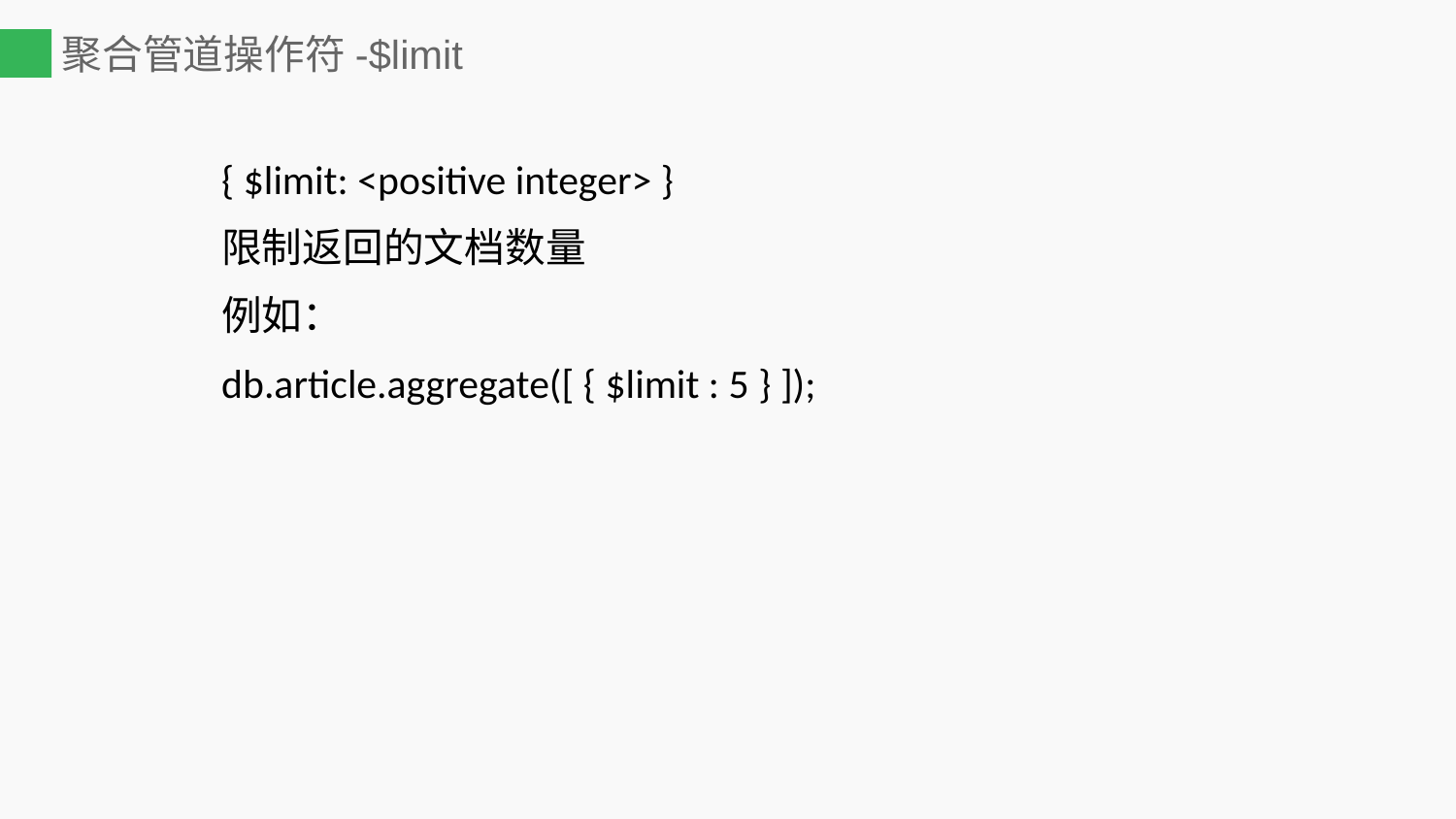

# 聚合管道操作符-$limit
{ $limit: <positive integer> }
限制返回的文档数量
例如：
db.article.aggregate([ { $limit : 5 } ]);